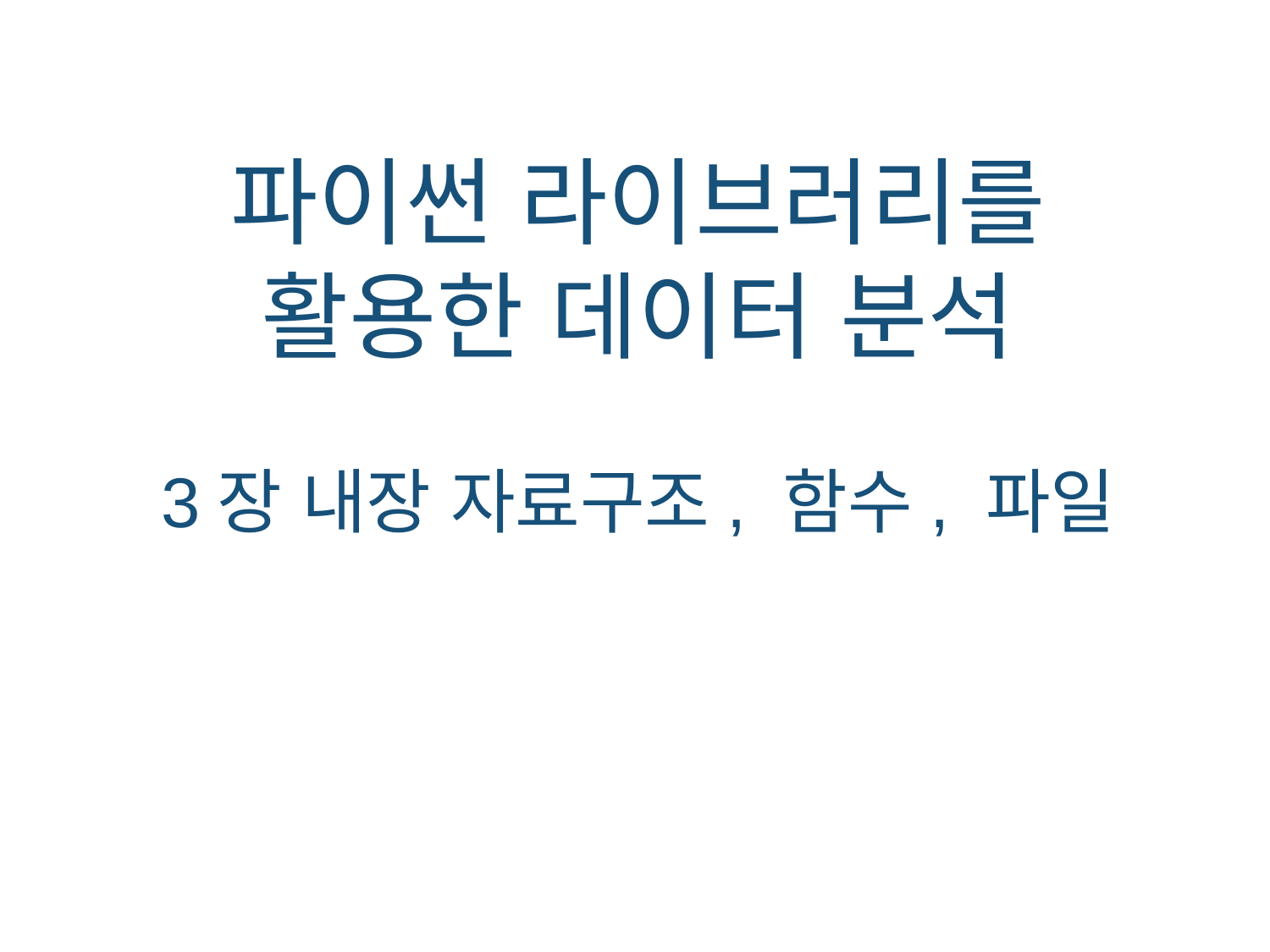

파이썬 라이브러리를
활용한 데이터 분석
3장 내장 자료구조, 함수, 파일